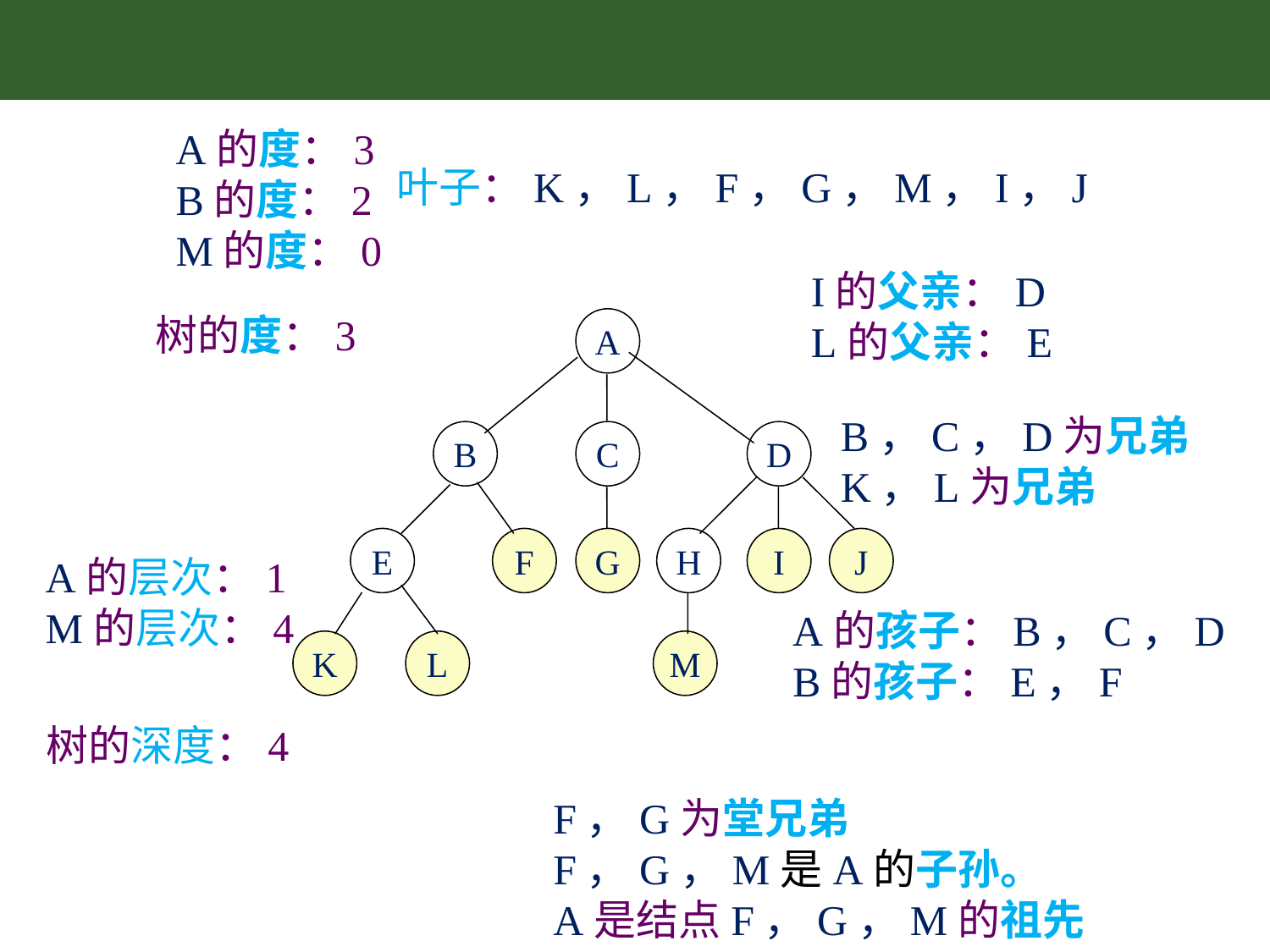

A的度：3
B的度：2
M的度：0
叶子：K，L，F，G，M，I，J
I的父亲：D
L的父亲：E
树的度：3
A

B
C
D

E
F
G
H
I
J

K
L
M
B，C，D为兄弟
K，L为兄弟
A的层次：1
M的层次：4
A的孩子：B，C，D
B的孩子：E，F
树的深度：4
F，G为堂兄弟
F，G，M是A的子孙。
A是结点F，G，M的祖先